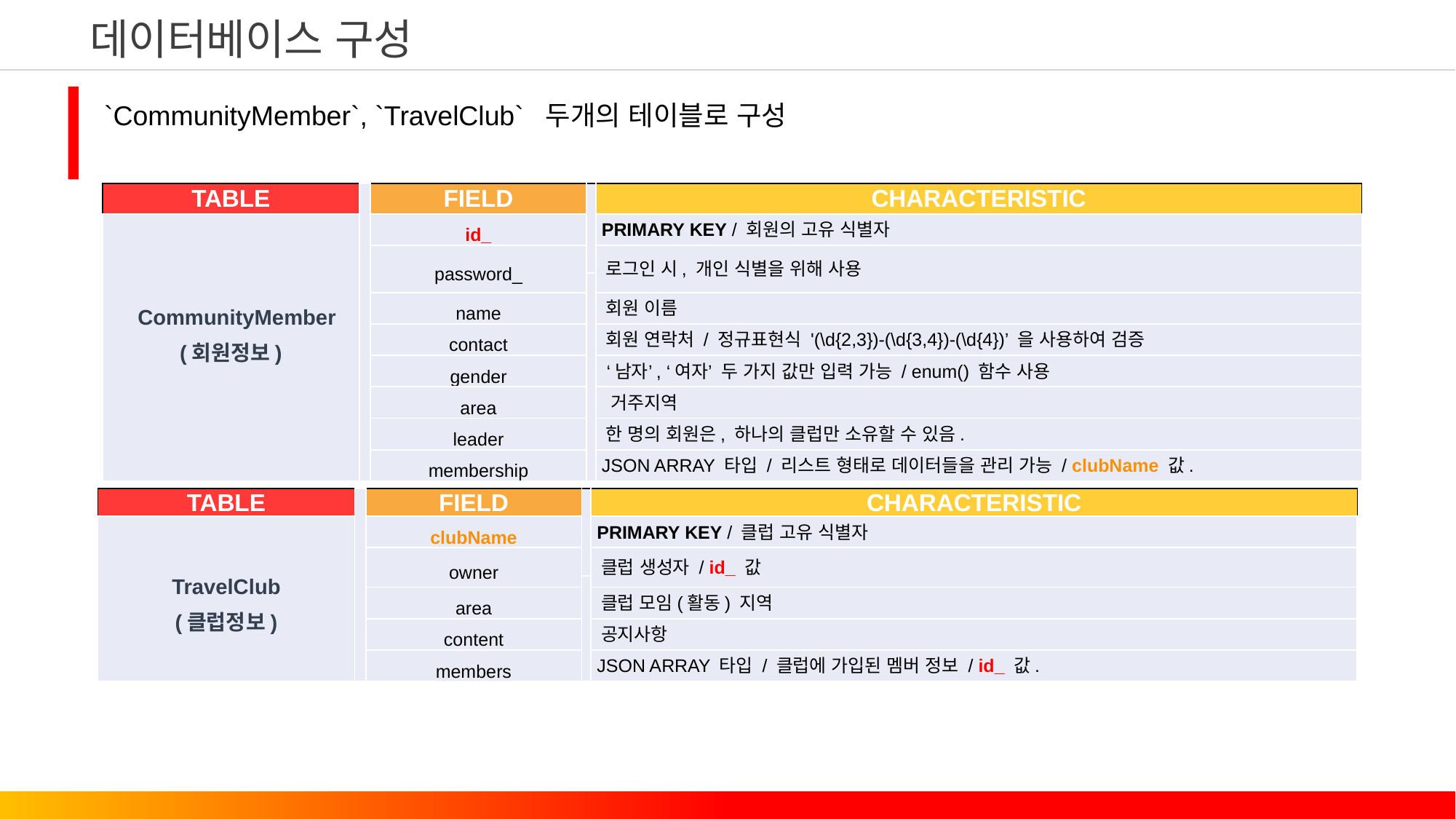

데이터베이스 구성
`CommunityMember`, `TravelClub`  두개의 테이블로 구성

| TABLE |  | FIELD |  | CHARACTERISTIC |
| --- | --- | --- | --- | --- |
| CommunityMember (회원정보) |  | id\_ |  | PRIMARY KEY / 회원의 고유 식별자 |
|  |  | password\_ |  | 로그인 시, 개인 식별을 위해 사용 |
|  |  |  |  |  |
|  |  | name |  | 회원 이름 |
|  |  | contact |  | 회원 연락처 / 정규표현식 '(\d{2,3})-(\d{3,4})-(\d{4})’ 을 사용하여 검증 |
|  |  | gender |  | ‘남자’, ‘여자’ 두 가지 값만 입력 가능 / enum() 함수 사용 |
|  |  | area |  | 거주지역 |
|  |  | leader |  | 한 명의 회원은, 하나의 클럽만 소유할 수 있음. |
|  |  | membership |  | JSON ARRAY 타입 / 리스트 형태로 데이터들을 관리 가능 / clubName 값. |
| TABLE |  | FIELD |  | CHARACTERISTIC |
| --- | --- | --- | --- | --- |
| TravelClub (클럽정보) |  | clubName |  | PRIMARY KEY / 클럽 고유 식별자 |
|  |  | owner |  | 클럽 생성자 / id\_ 값 |
|  |  |  |  |  |
|  |  | area |  | 클럽 모임(활동) 지역 |
|  |  | content |  | 공지사항 |
|  |  | members |  | JSON ARRAY 타입 / 클럽에 가입된 멤버 정보 / id\_ 값. |